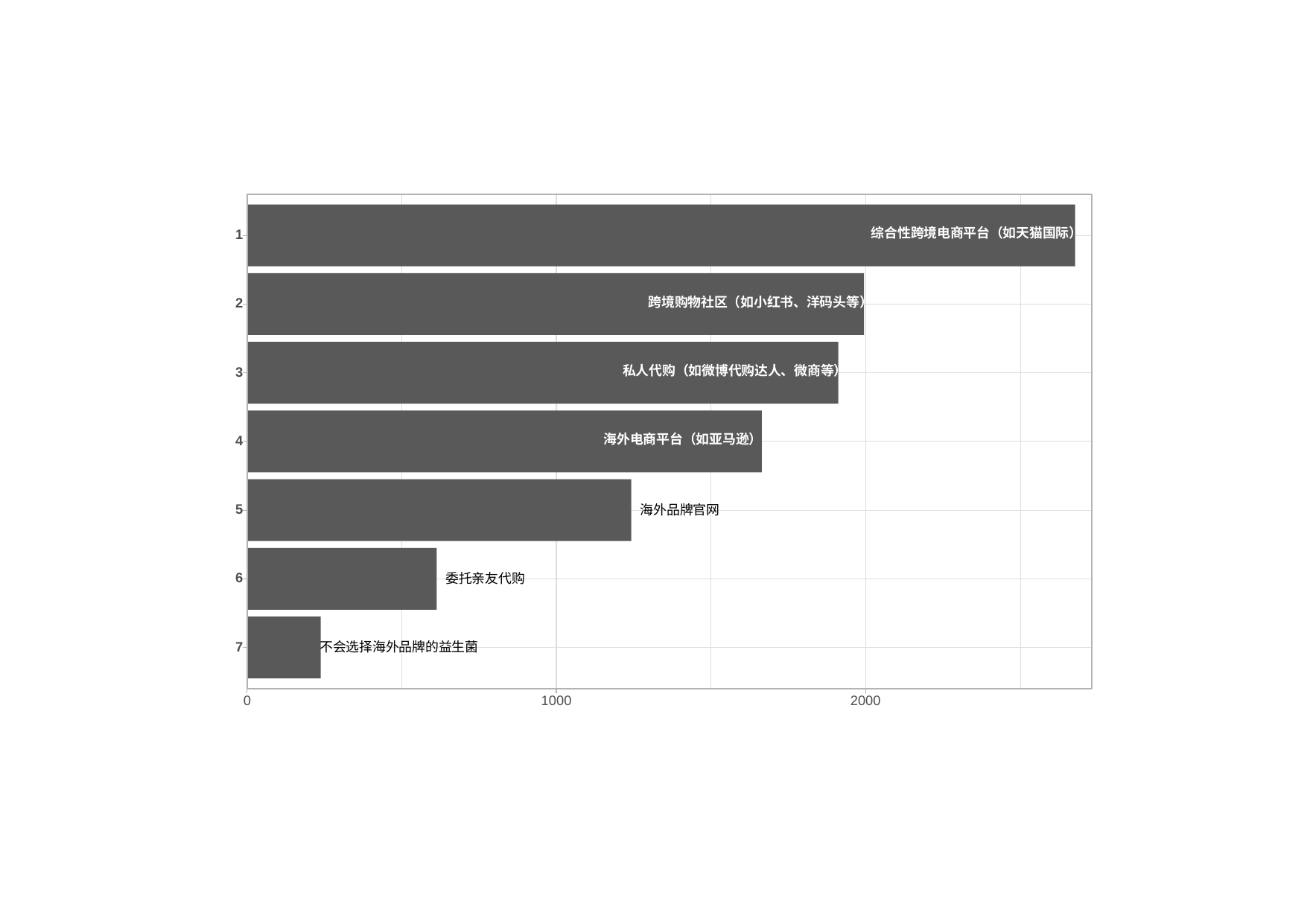

综合性跨境电商平台（如天猫国际）
1

跨境购物社区（如小红书、洋码头等）
2

私人代购（如微博代购达人、微商等）
3

海外电商平台（如亚马逊）
4

5
海外品牌官网

6
委托亲友代购

7
不会选择海外品牌的益生菌

0
1000
2000